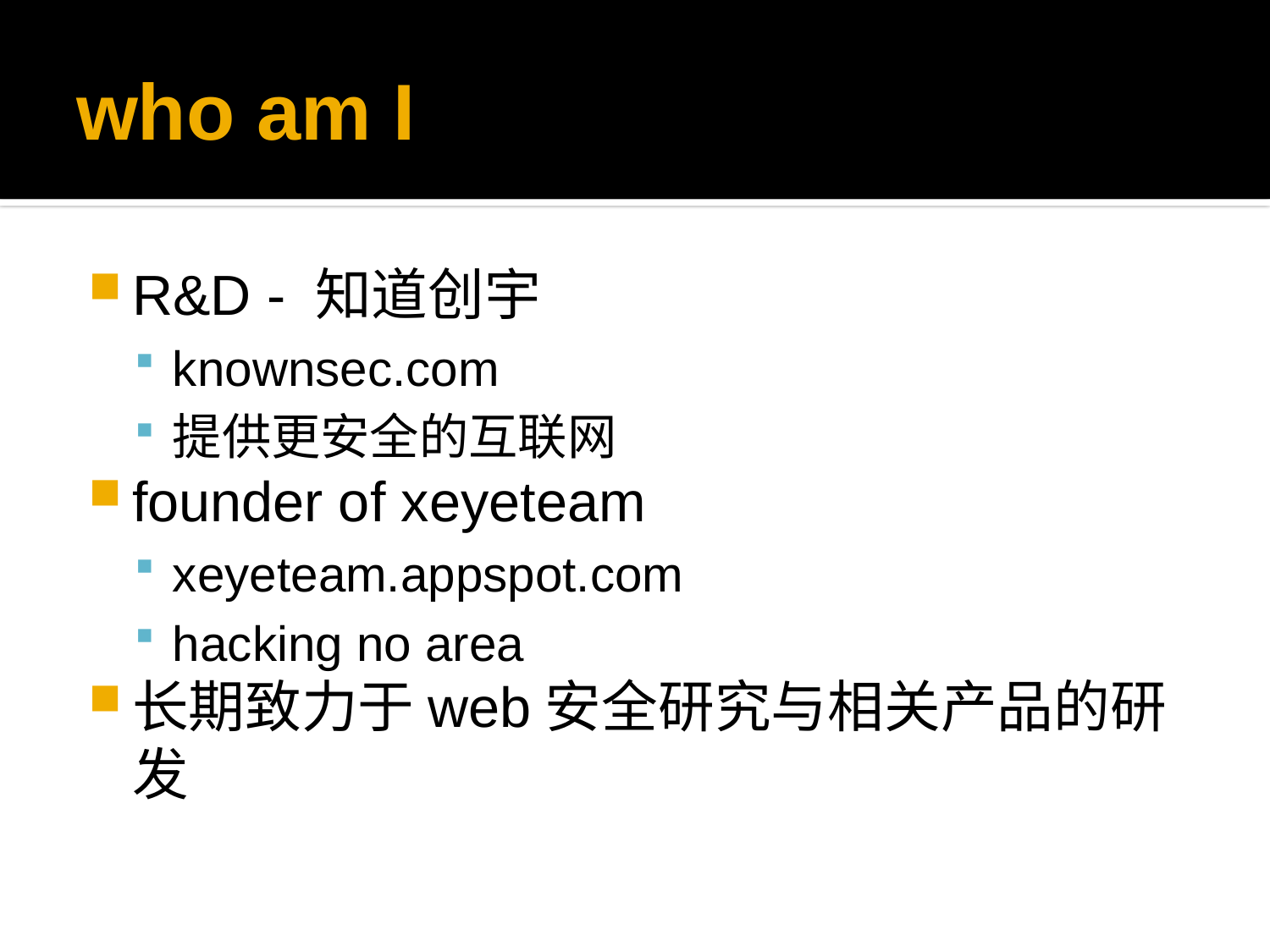

# who am I
R&D - 知道创宇
knownsec.com
提供更安全的互联网
founder of xeyeteam
xeyeteam.appspot.com
hacking no area
长期致力于web安全研究与相关产品的研发